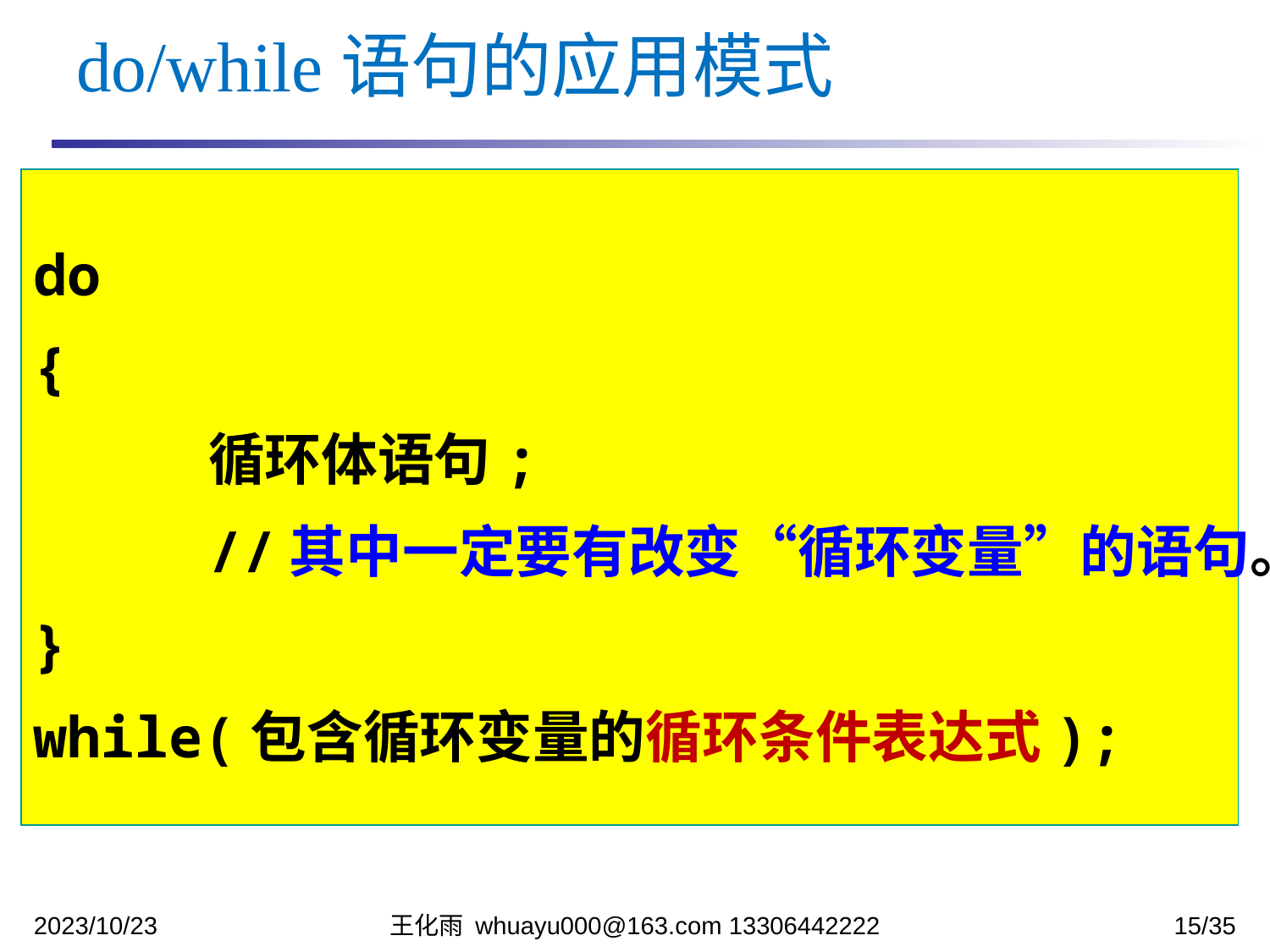

do/while语句的应用模式
do
{
		循环体语句;
		//其中一定要有改变“循环变量”的语句。
}
while(包含循环变量的循环条件表达式);
2023/10/23
王化雨 whuayu000@163.com 13306442222
15/35